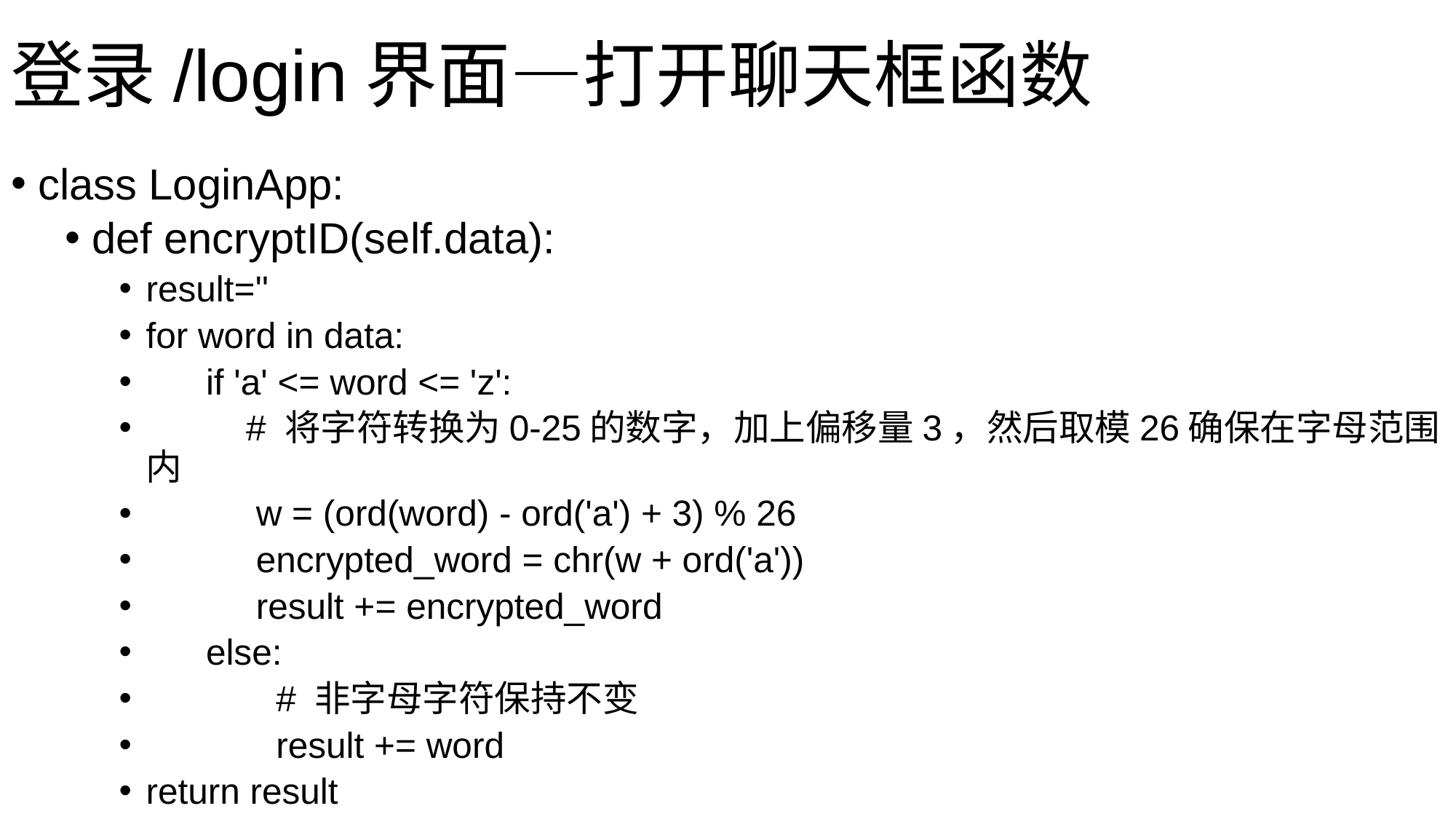

# 登录/login界面—打开聊天框函数
class LoginApp:
def encryptID(self.data):
result=''
for word in data:
      if 'a' <= word <= 'z':
          # 将字符转换为0-25的数字，加上偏移量3，然后取模26确保在字母范围内
           w = (ord(word) - ord('a') + 3) % 26
           encrypted_word = chr(w + ord('a'))
           result += encrypted_word
      else:
             # 非字母字符保持不变
             result += word
return result